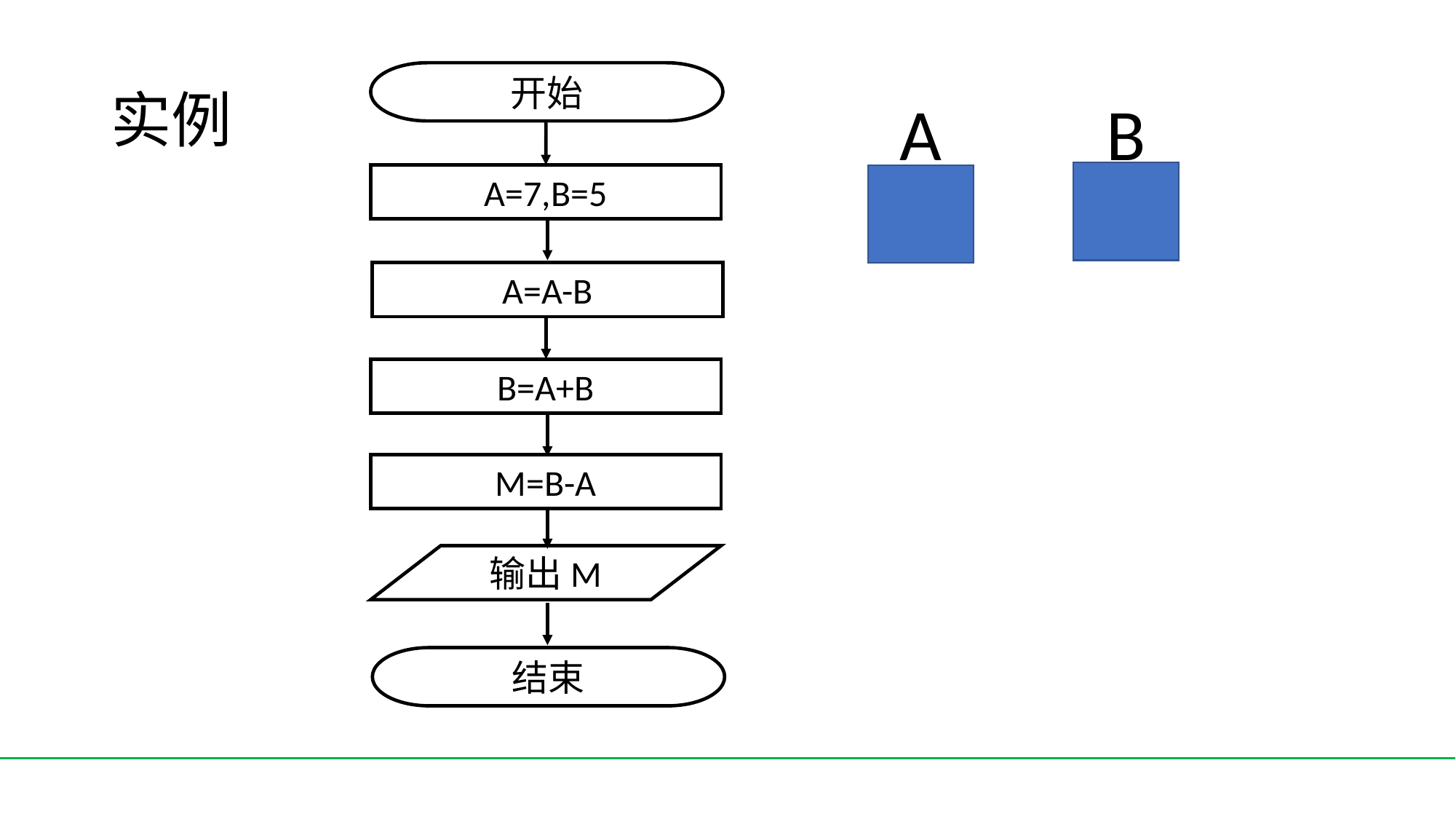

# 实例
开始
A=7,B=5
A=A-B
B=A+B
M=B-A
输出M
结束
A
B